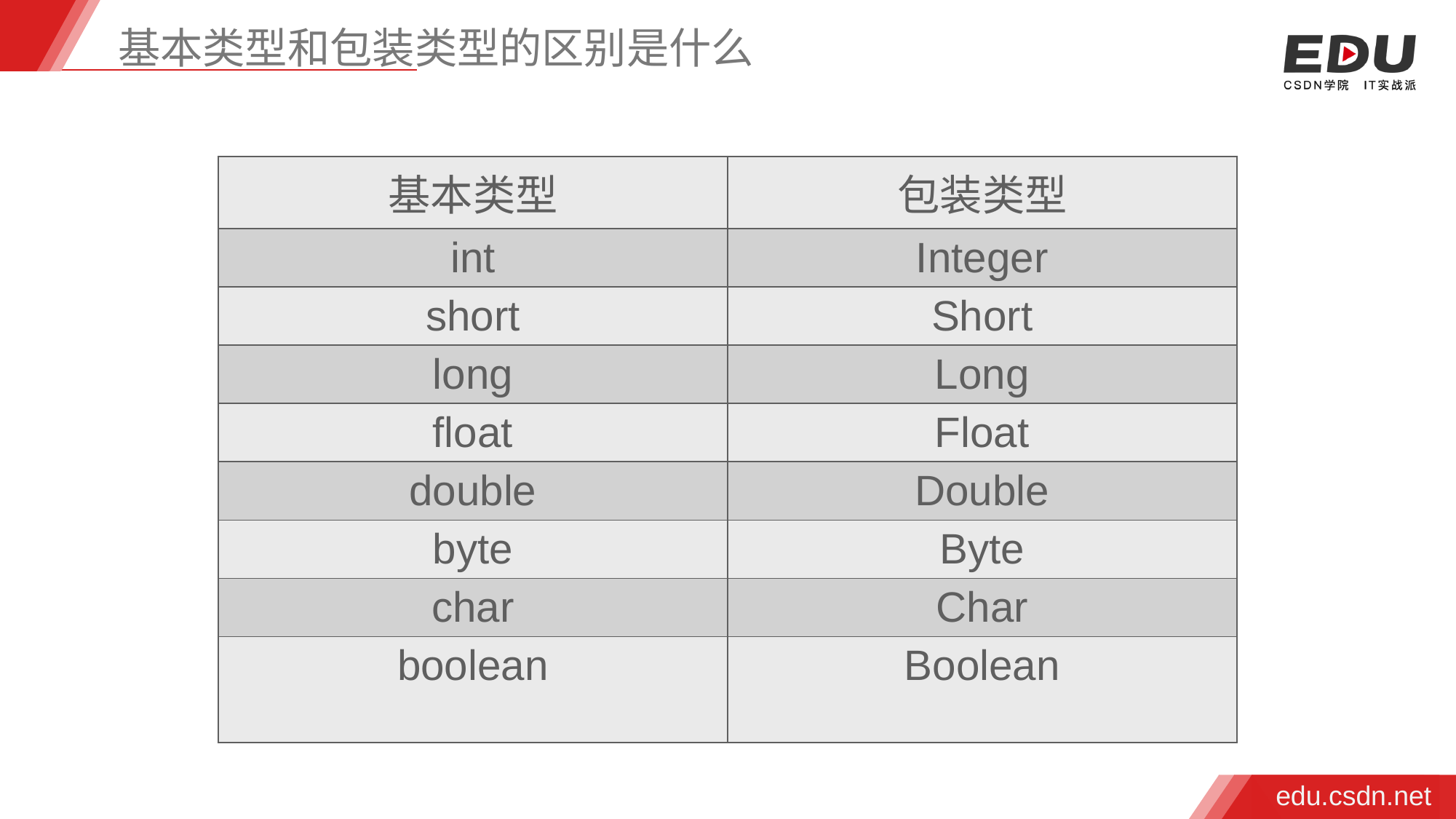

基本类型和包装类型的区别是什么
| 基本类型 | 包装类型 |
| --- | --- |
| int | Integer |
| short | Short |
| long | Long |
| float | Float |
| double | Double |
| byte | Byte |
| char | Char |
| boolean | Boolean |